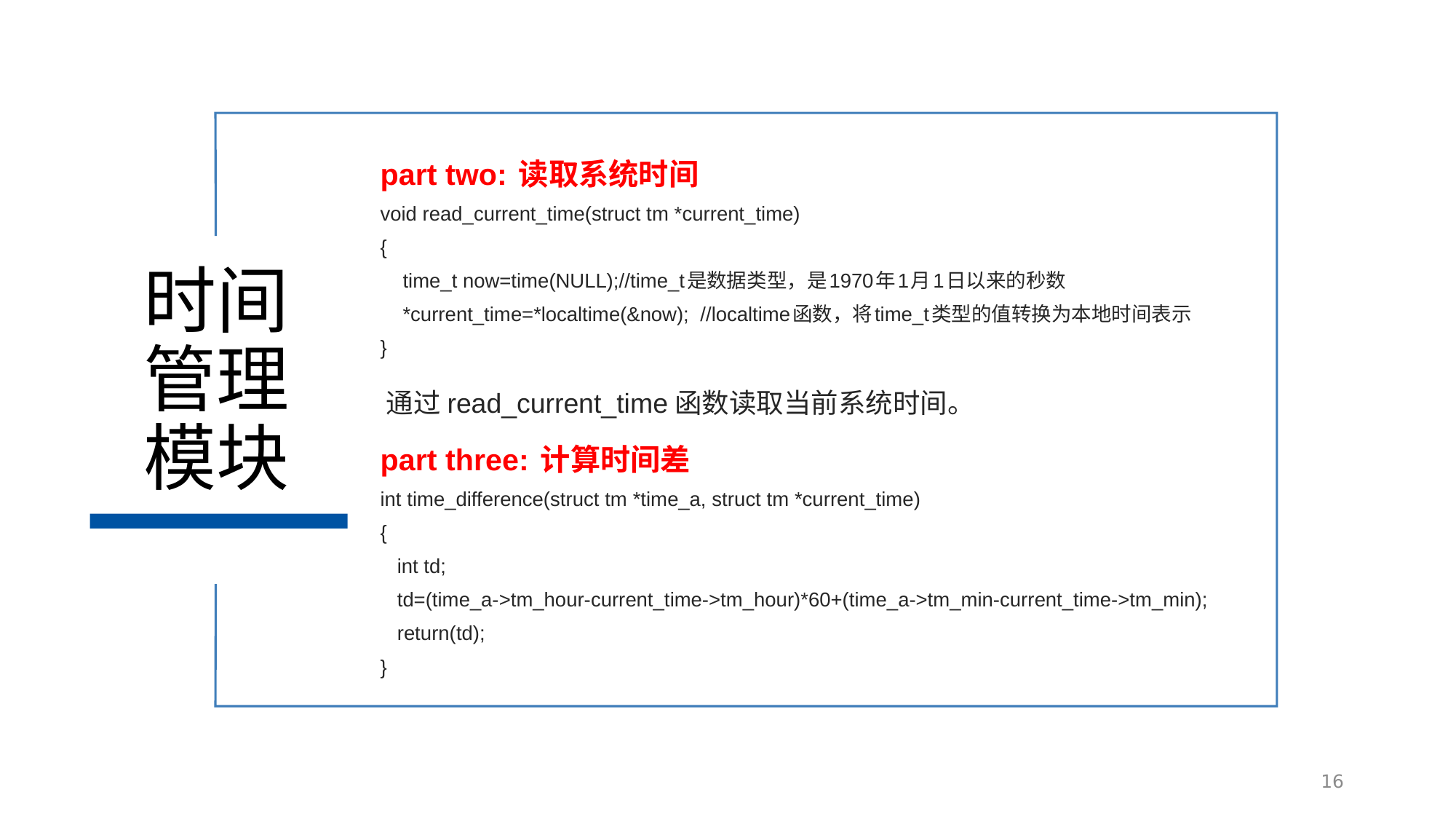

part two: 读取系统时间
void read_current_time(struct tm *current_time)
{
    time_t now=time(NULL);//time_t是数据类型，是1970年1月1日以来的秒数
    *current_time=*localtime(&now);  //localtime函数，将time_t类型的值转换为本地时间表示
}

part three: 计算时间差
int time_difference(struct tm *time_a, struct tm *current_time)
{
   int td;
   td=(time_a->tm_hour-current_time->tm_hour)*60+(time_a->tm_min-current_time->tm_min);
   return(td);
}
# 时间 管理 模块
通过read_current_time函数读取当前系统时间。

16